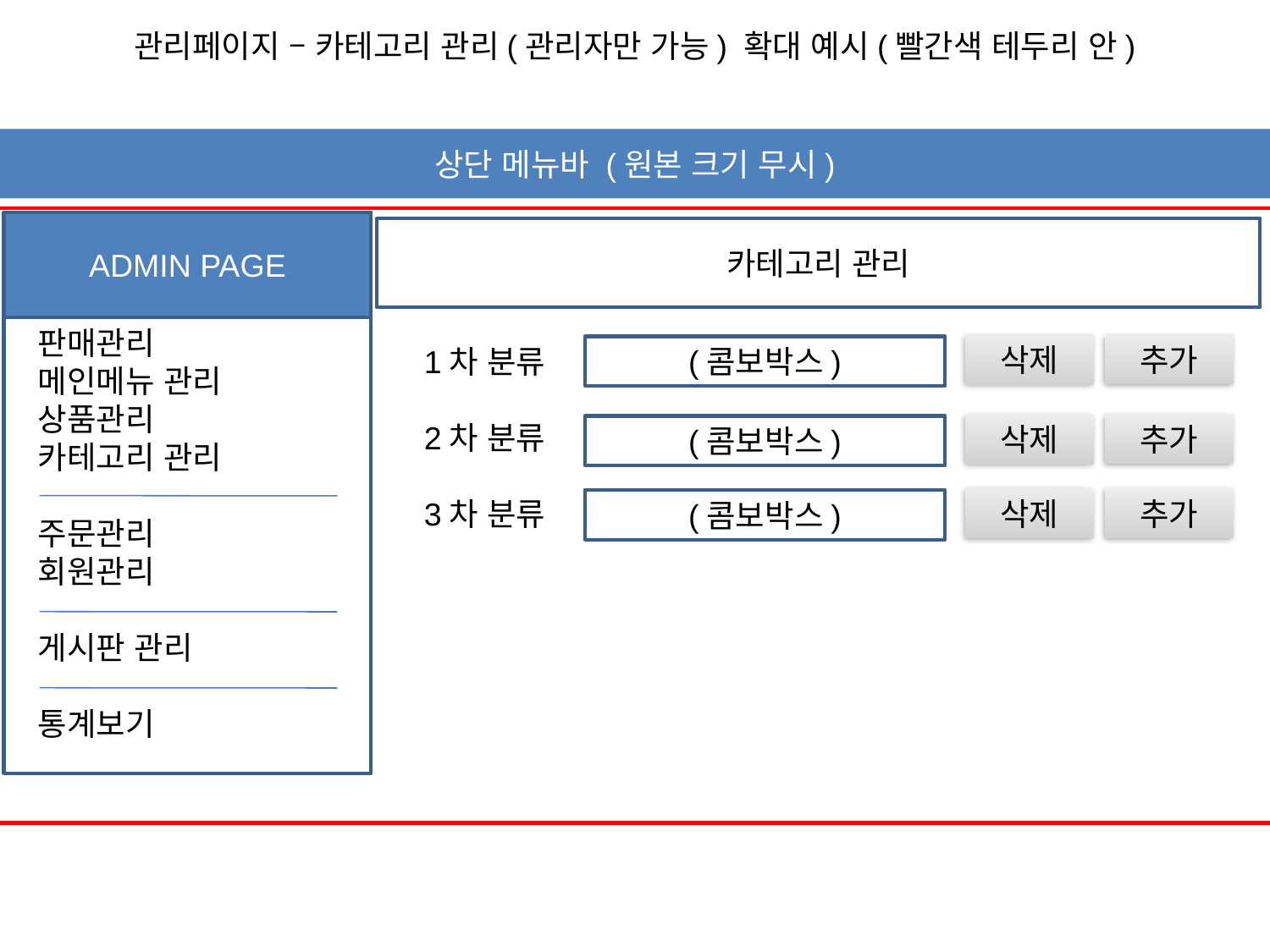

관리페이지 – 카테고리 관리(관리자만 가능) 확대 예시(빨간색 테두리 안)
상단 메뉴바 (원본 크기 무시)

ADMIN PAGE
카테고리 관리
  판매관리
  메인메뉴 관리
  상품관리
  카테고리 관리

  주문관리
  회원관리

  게시판 관리

  통계보기
추가
삭제
1차 분류

2차 분류

3차 분류
(콤보박스)
추가
삭제
(콤보박스)
추가
삭제
(콤보박스)